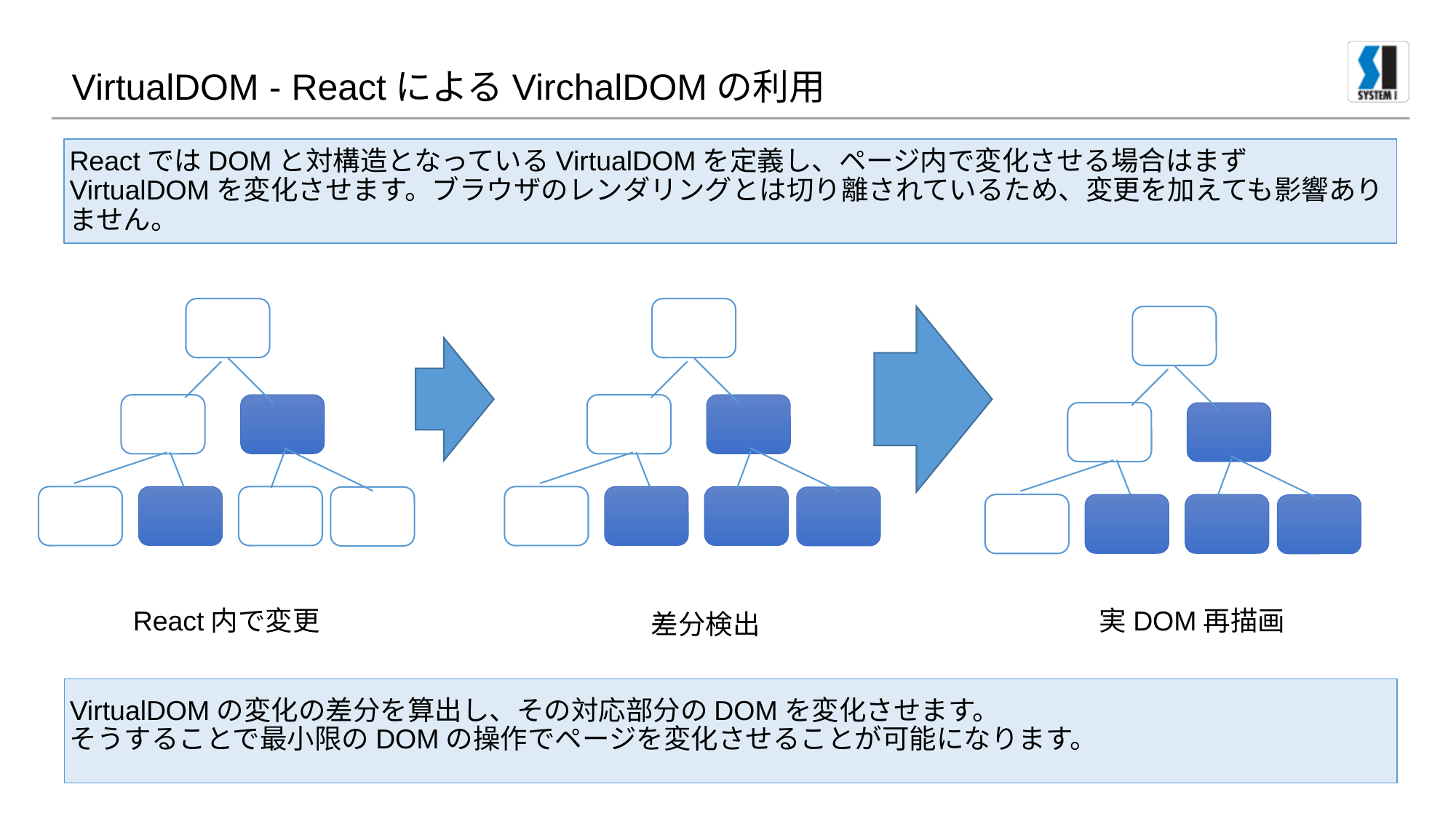

# VirtualDOM - ReactによるVirchalDOMの利用

ReactではDOMと対構造となっているVirtualDOMを定義し、ページ内で変化させる場合はまずVirtualDOMを変化させます。ブラウザのレンダリングとは切り離されているため、変更を加えても影響ありません。

React内で変更
実DOM再描画
差分検出

VirtualDOMの変化の差分を算出し、その対応部分のDOMを変化させます。
そうすることで最小限のDOMの操作でページを変化させることが可能になります。